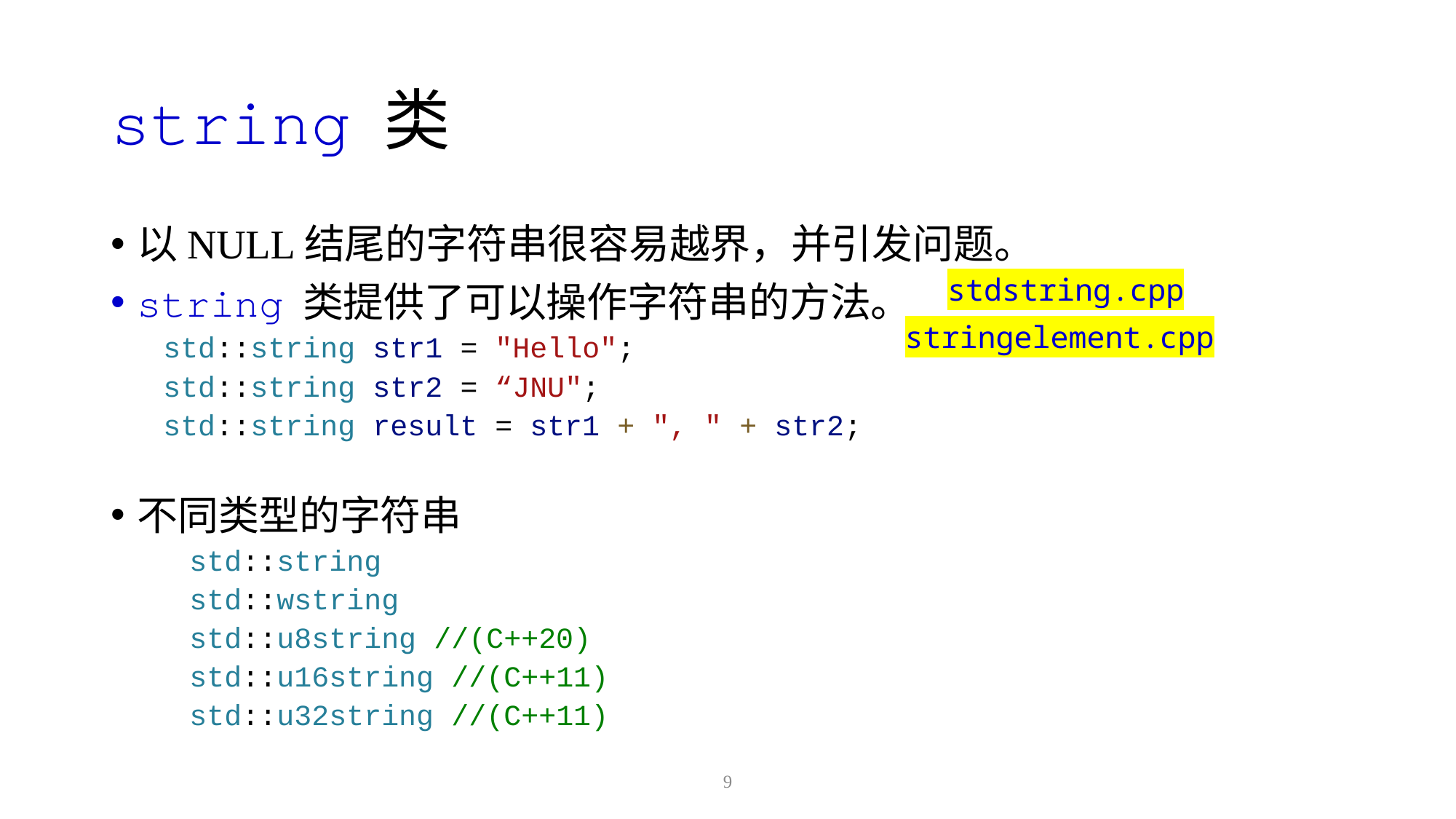

# string 类
以NULL结尾的字符串很容易越界，并引发问题。
string 类提供了可以操作字符串的方法。
std::string str1 = "Hello";
std::string str2 = “JNU";
std::string result = str1 + ", " + str2;

不同类型的字符串
std::string
std::wstring
std::u8string //(C++20)
std::u16string //(C++11)
std::u32string //(C++11)
stdstring.cpp
stringelement.cpp
9